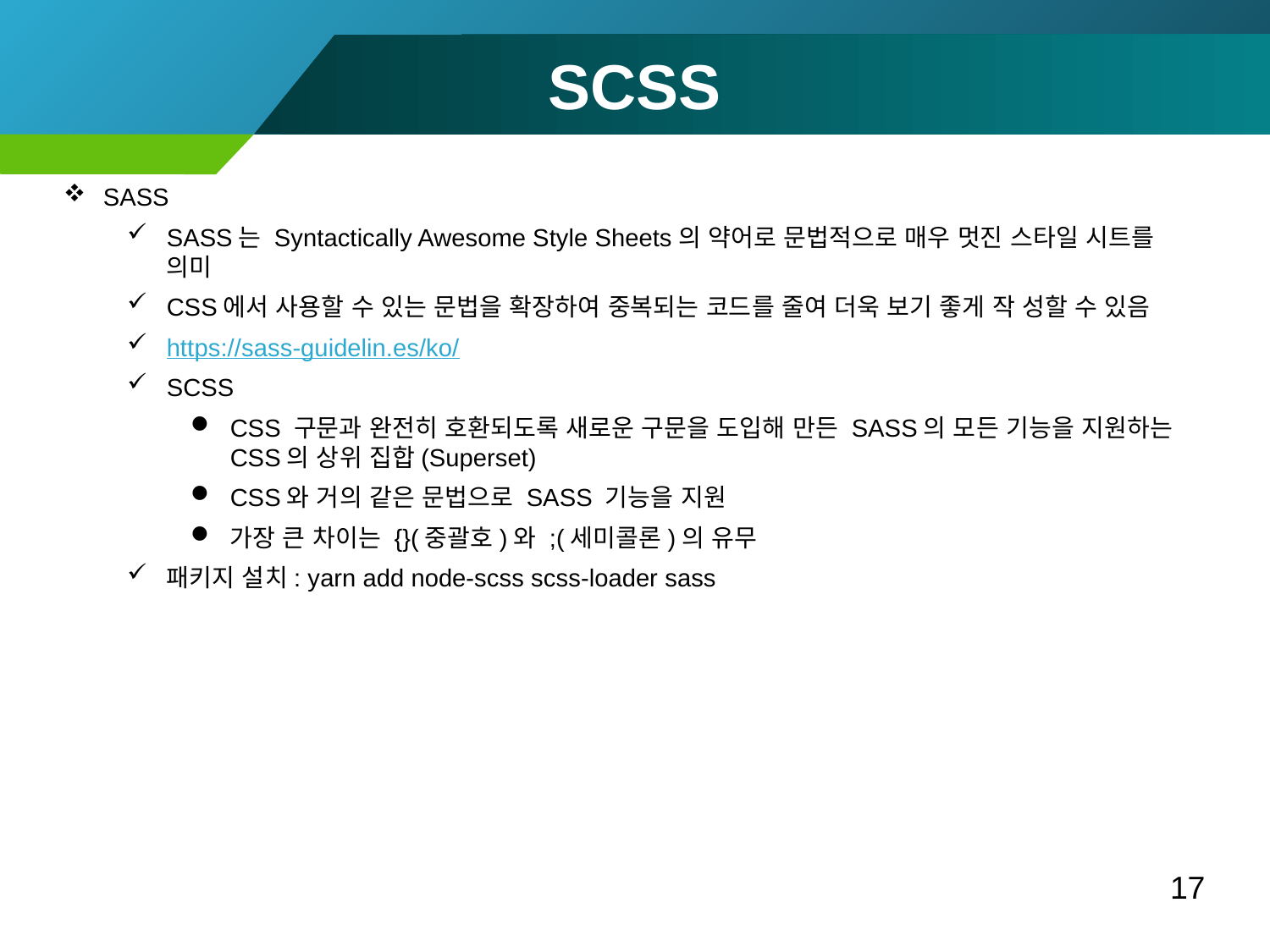

SCSS
SASS
SASS는 Syntactically Awesome Style Sheets의 약어로 문법적으로 매우 멋진 스타일 시트를 의미
CSS에서 사용할 수 있는 문법을 확장하여 중복되는 코드를 줄여 더욱 보기 좋게 작 성할 수 있음
https://sass-guidelin.es/ko/
SCSS
CSS 구문과 완전히 호환되도록 새로운 구문을 도입해 만든 SASS의 모든 기능을 지원하는 CSS의 상위 집합(Superset)
CSS와 거의 같은 문법으로 SASS 기능을 지원
가장 큰 차이는 {}(중괄호)와 ;(세미콜론)의 유무
패키지 설치: yarn add node-scss scss-loader sass

17